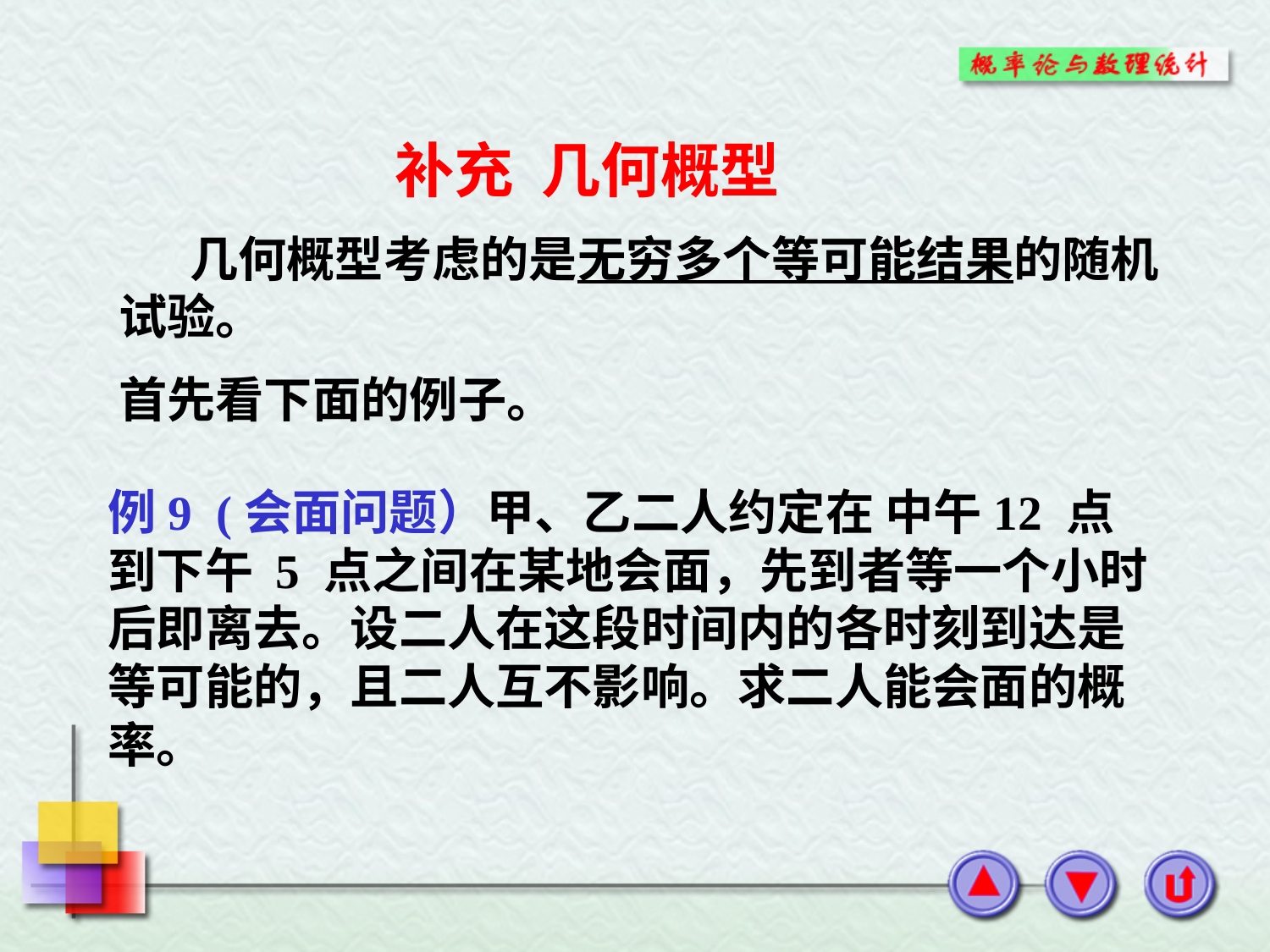

补充  几何概型
        几何概型考虑的是无穷多个等可能结果的随机试验。
首先看下面的例子。
例9  (会面问题）甲、乙二人约定在 中午12 点到下午 5 点之间在某地会面，先到者等一个小时后即离去。设二人在这段时间内的各时刻到达是等可能的，且二人互不影响。求二人能会面的概率。